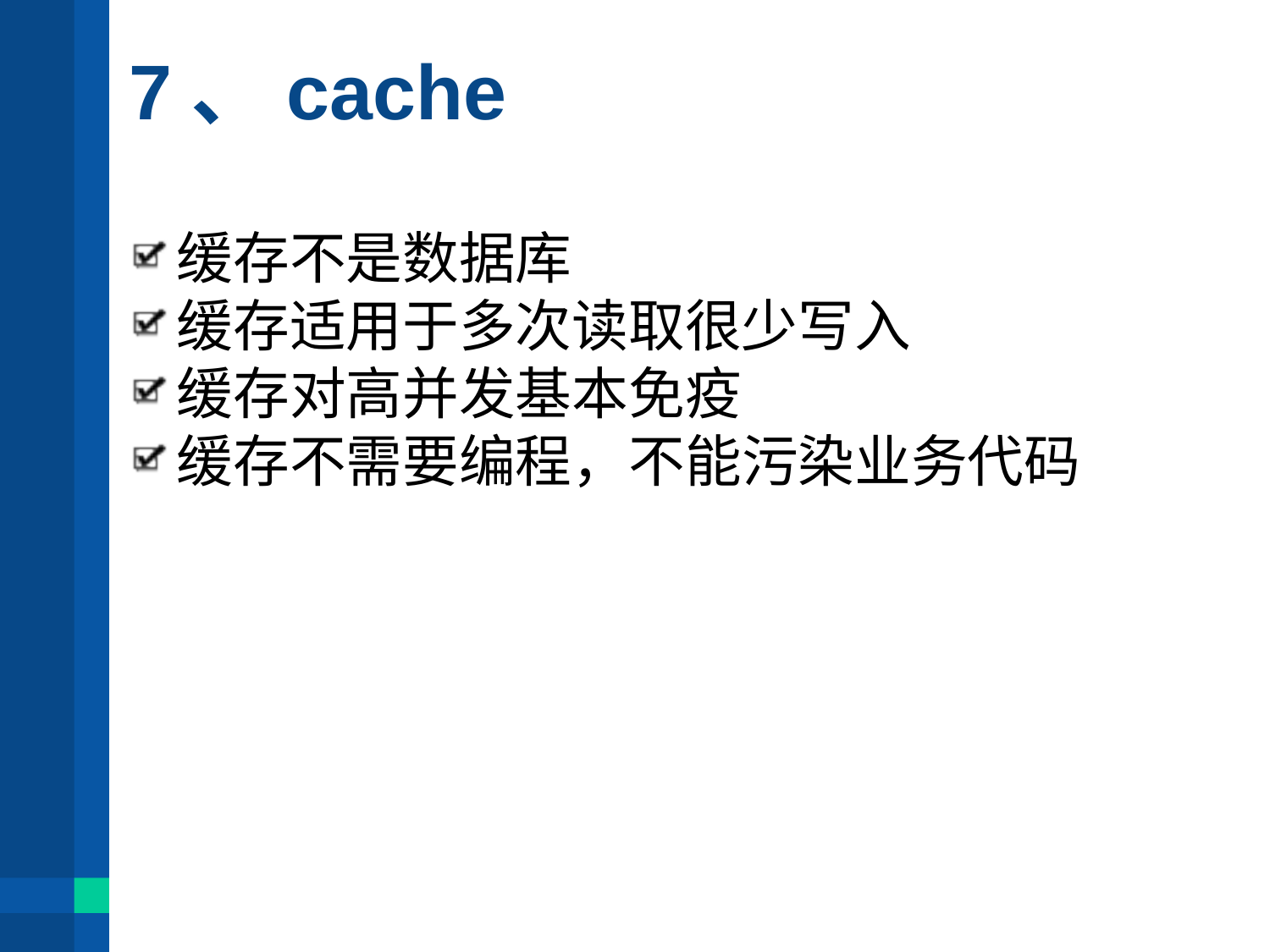

# 7、cache
缓存不是数据库
缓存适用于多次读取很少写入
缓存对高并发基本免疫
缓存不需要编程，不能污染业务代码